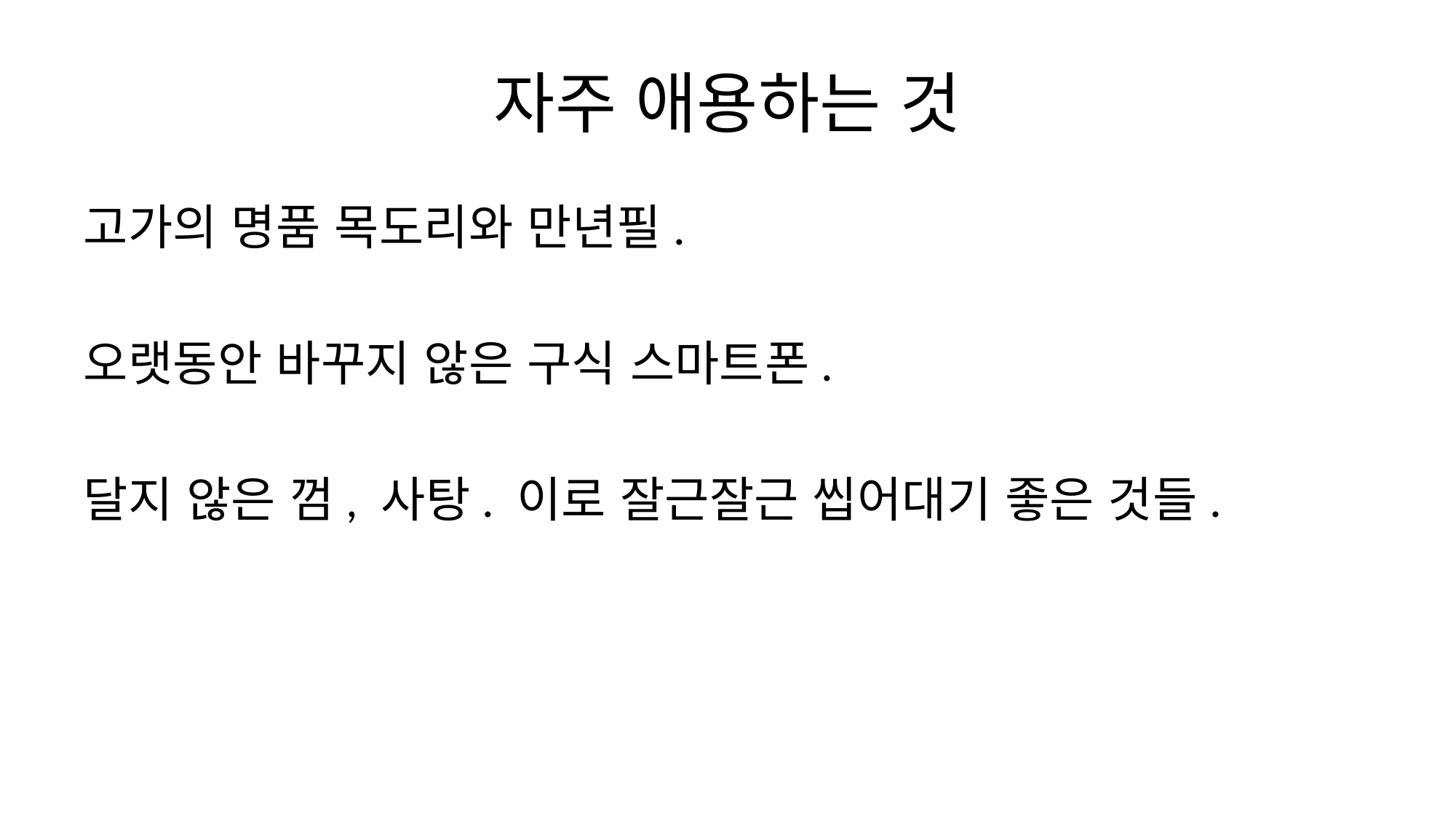

# 자주 애용하는 것
고가의 명품 목도리와 만년필.

오랫동안 바꾸지 않은 구식 스마트폰.

달지 않은 껌, 사탕. 이로 잘근잘근 씹어대기 좋은 것들.